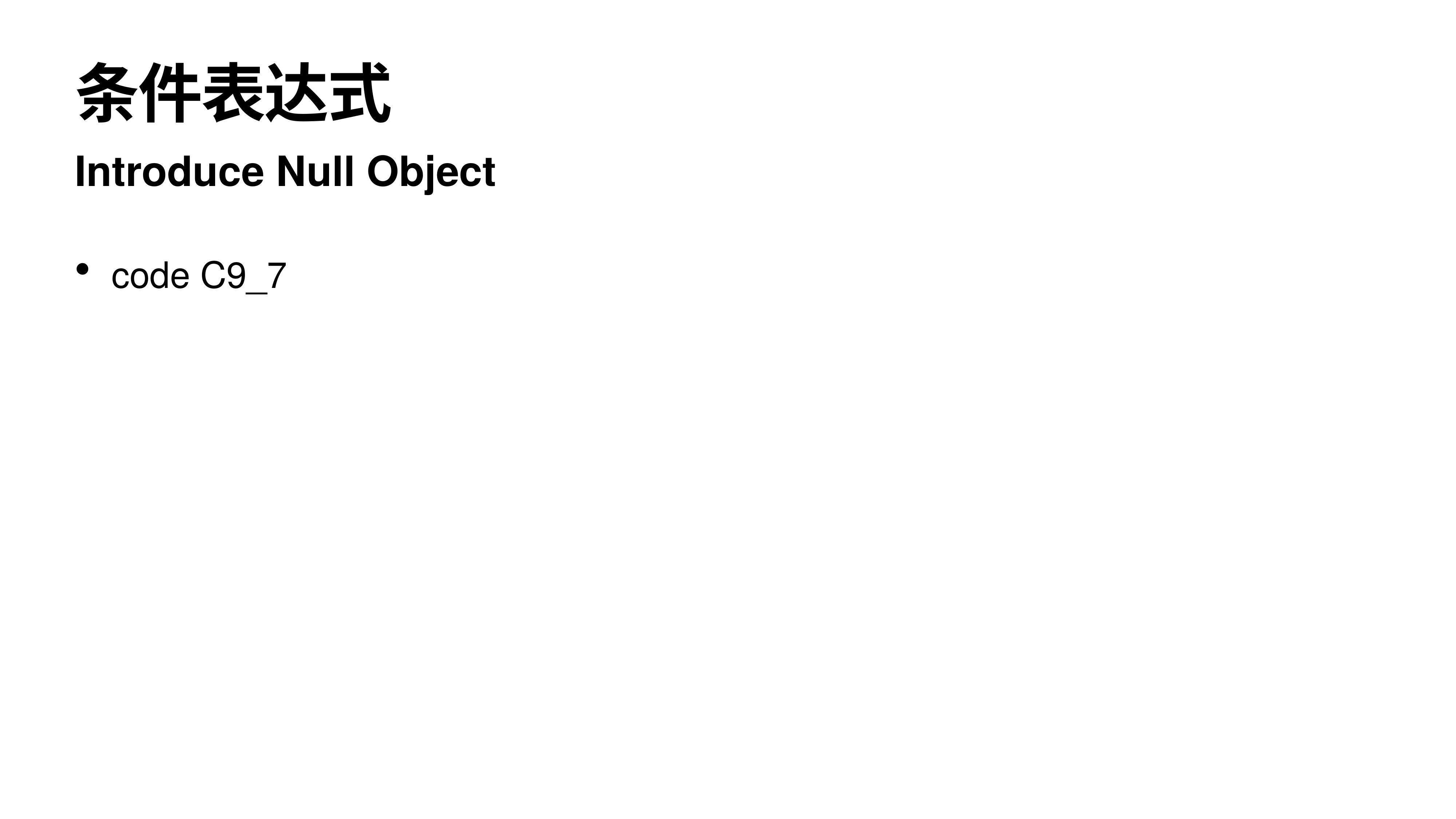

# 条件表达式
Introduce Null Object

code C9_7